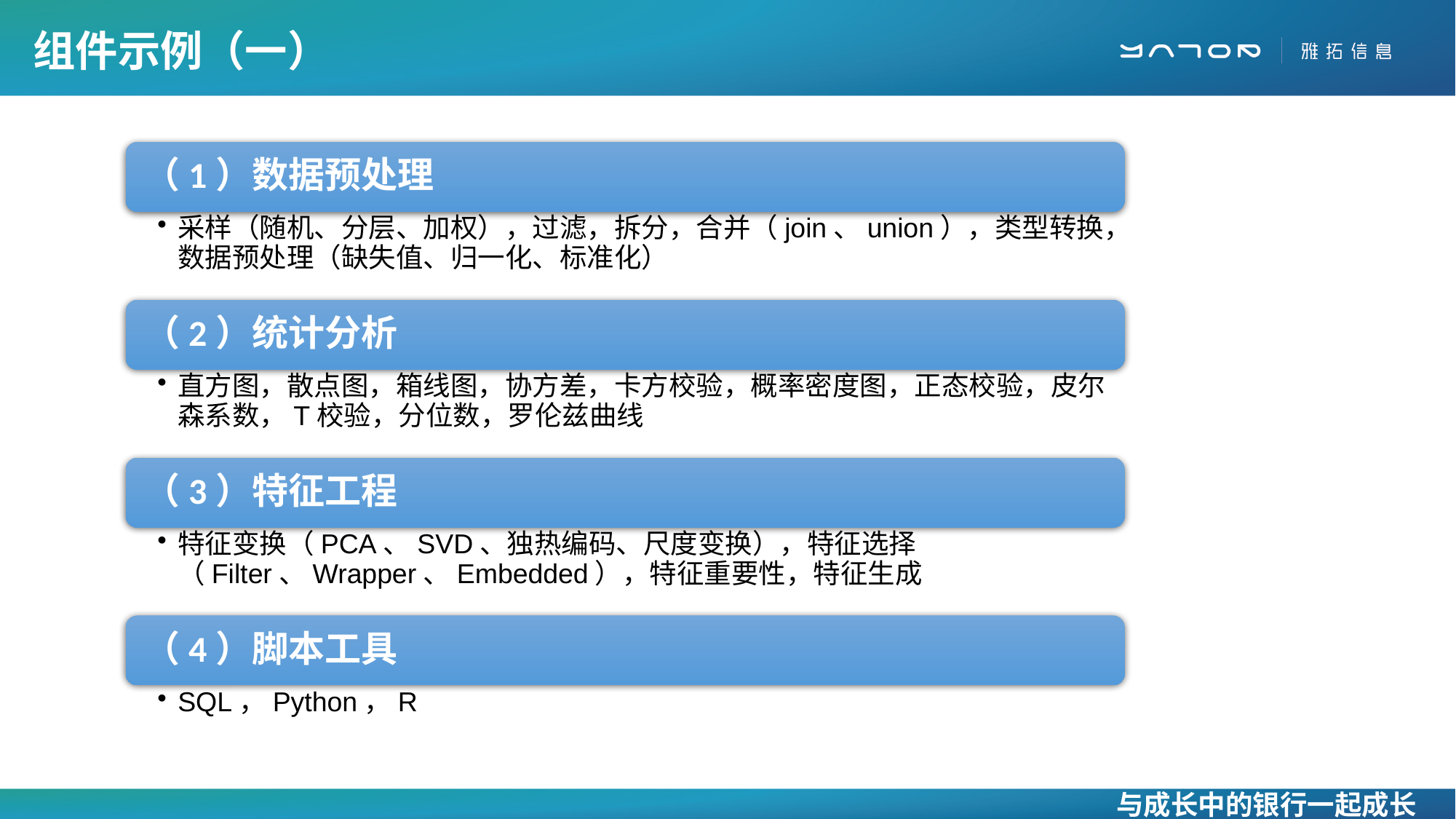

# 组件示例（一）
（1）数据预处理
采样（随机、分层、加权），过滤，拆分，合并（join、union），类型转换，数据预处理（缺失值、归一化、标准化）
（2）统计分析
直方图，散点图，箱线图，协方差，卡方校验，概率密度图，正态校验，皮尔森系数，T校验，分位数，罗伦兹曲线
（3）特征工程
特征变换（PCA、SVD、独热编码、尺度变换），特征选择（Filter、Wrapper、Embedded），特征重要性，特征生成
（4）脚本工具
SQL，Python，R